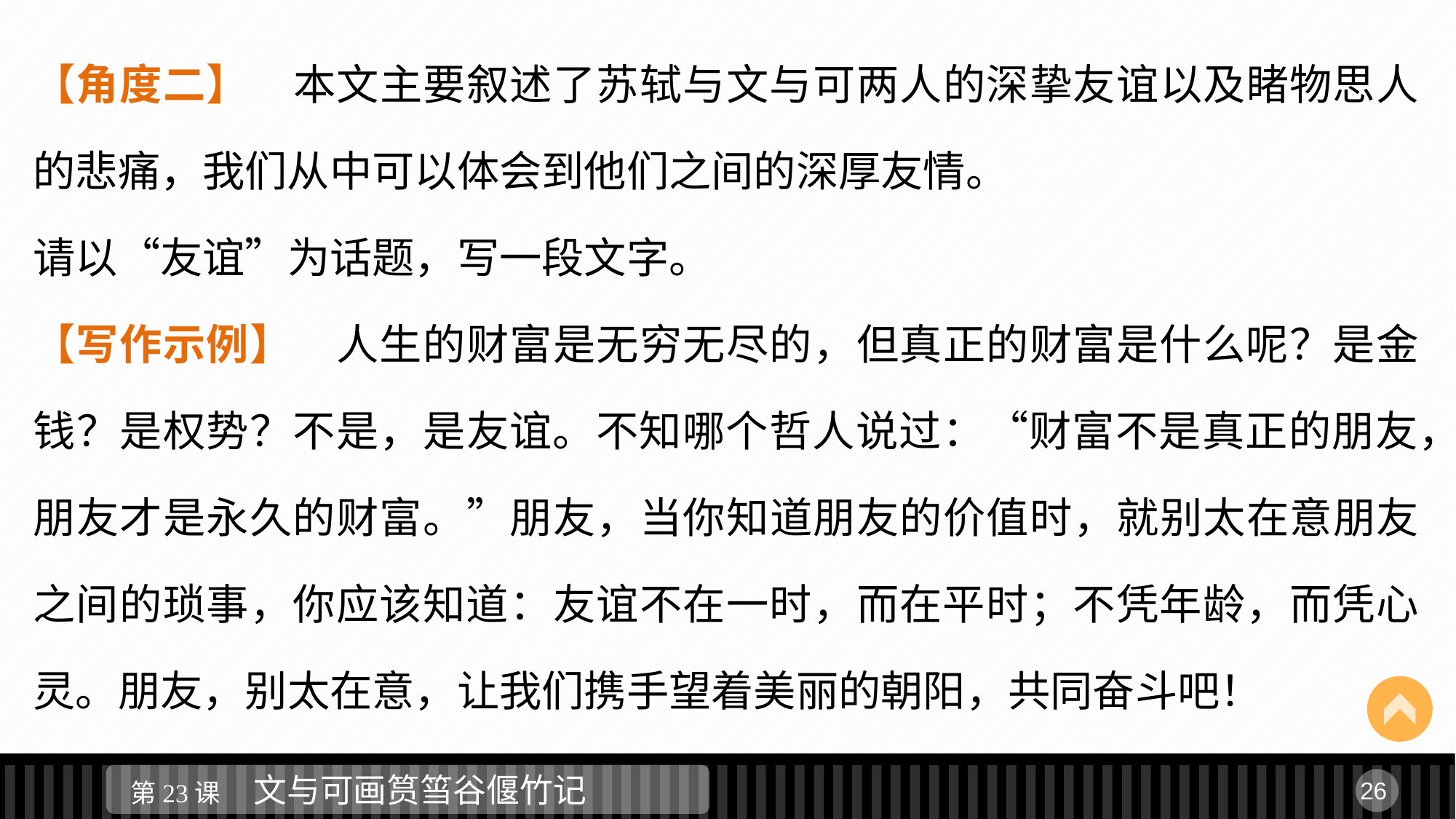

【角度二】　本文主要叙述了苏轼与文与可两人的深挚友谊以及睹物思人的悲痛，我们从中可以体会到他们之间的深厚友情。
请以“友谊”为话题，写一段文字。
【写作示例】　人生的财富是无穷无尽的，但真正的财富是什么呢？是金钱？是权势？不是，是友谊。不知哪个哲人说过：“财富不是真正的朋友，朋友才是永久的财富。”朋友，当你知道朋友的价值时，就别太在意朋友之间的琐事，你应该知道：友谊不在一时，而在平时；不凭年龄，而凭心灵。朋友，别太在意，让我们携手望着美丽的朝阳，共同奋斗吧！